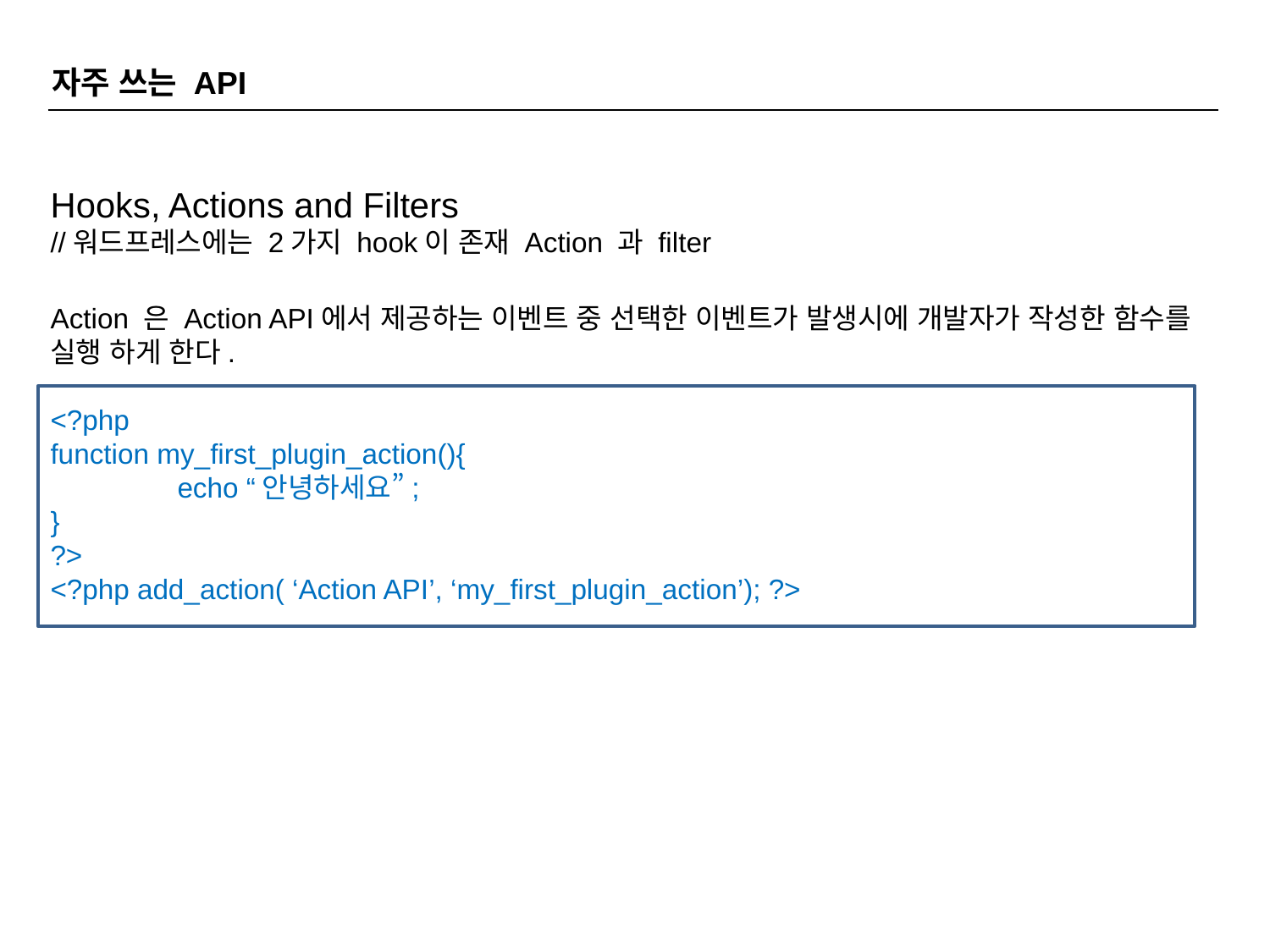

자주 쓰는 API
Hooks, Actions and Filters
//워드프레스에는 2가지 hook이 존재 Action 과 filter

Action 은 Action API에서 제공하는 이벤트 중 선택한 이벤트가 발생시에 개발자가 작성한 함수를 실행 하게 한다.

<?php
function my_first_plugin_action(){
	echo “안녕하세요”;
}
?>
<?php add_action( ‘Action API’, ‘my_first_plugin_action’); ?>